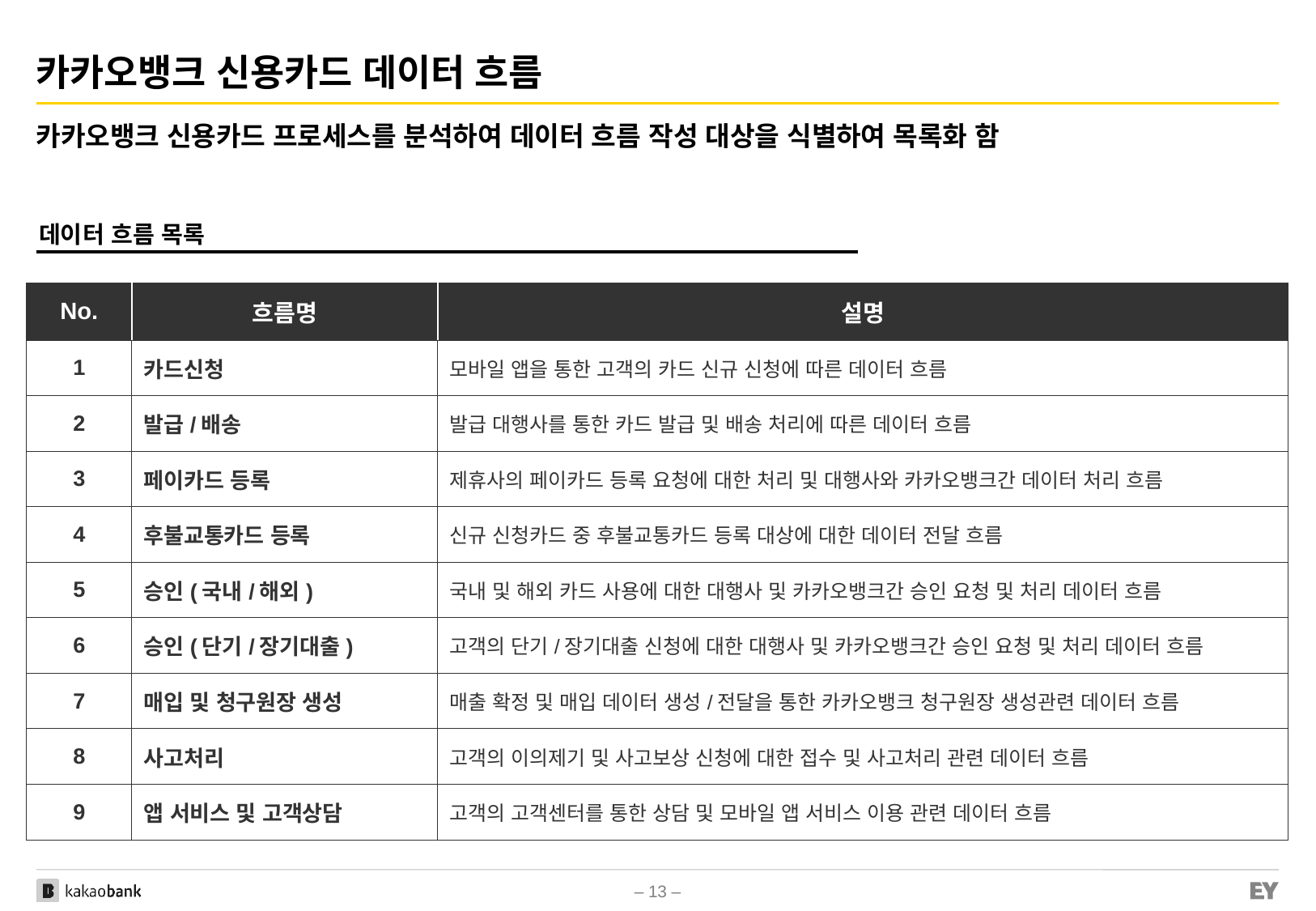

# 카카오뱅크 신용카드 데이터 흐름
카카오뱅크 신용카드 프로세스를 분석하여 데이터 흐름 작성 대상을 식별하여 목록화 함
데이터 흐름 목록
| No. | 흐름명 | 설명 |
| --- | --- | --- |
| 1 | 카드신청 | 모바일 앱을 통한 고객의 카드 신규 신청에 따른 데이터 흐름 |
| 2 | 발급/배송 | 발급 대행사를 통한 카드 발급 및 배송 처리에 따른 데이터 흐름 |
| 3 | 페이카드 등록 | 제휴사의 페이카드 등록 요청에 대한 처리 및 대행사와 카카오뱅크간 데이터 처리 흐름 |
| 4 | 후불교통카드 등록 | 신규 신청카드 중 후불교통카드 등록 대상에 대한 데이터 전달 흐름 |
| 5 | 승인(국내/해외) | 국내 및 해외 카드 사용에 대한 대행사 및 카카오뱅크간 승인 요청 및 처리 데이터 흐름 |
| 6 | 승인(단기/장기대출) | 고객의 단기/장기대출 신청에 대한 대행사 및 카카오뱅크간 승인 요청 및 처리 데이터 흐름 |
| 7 | 매입 및 청구원장 생성 | 매출 확정 및 매입 데이터 생성/전달을 통한 카카오뱅크 청구원장 생성관련 데이터 흐름 |
| 8 | 사고처리 | 고객의 이의제기 및 사고보상 신청에 대한 접수 및 사고처리 관련 데이터 흐름 |
| 9 | 앱 서비스 및 고객상담 | 고객의 고객센터를 통한 상담 및 모바일 앱 서비스 이용 관련 데이터 흐름 |